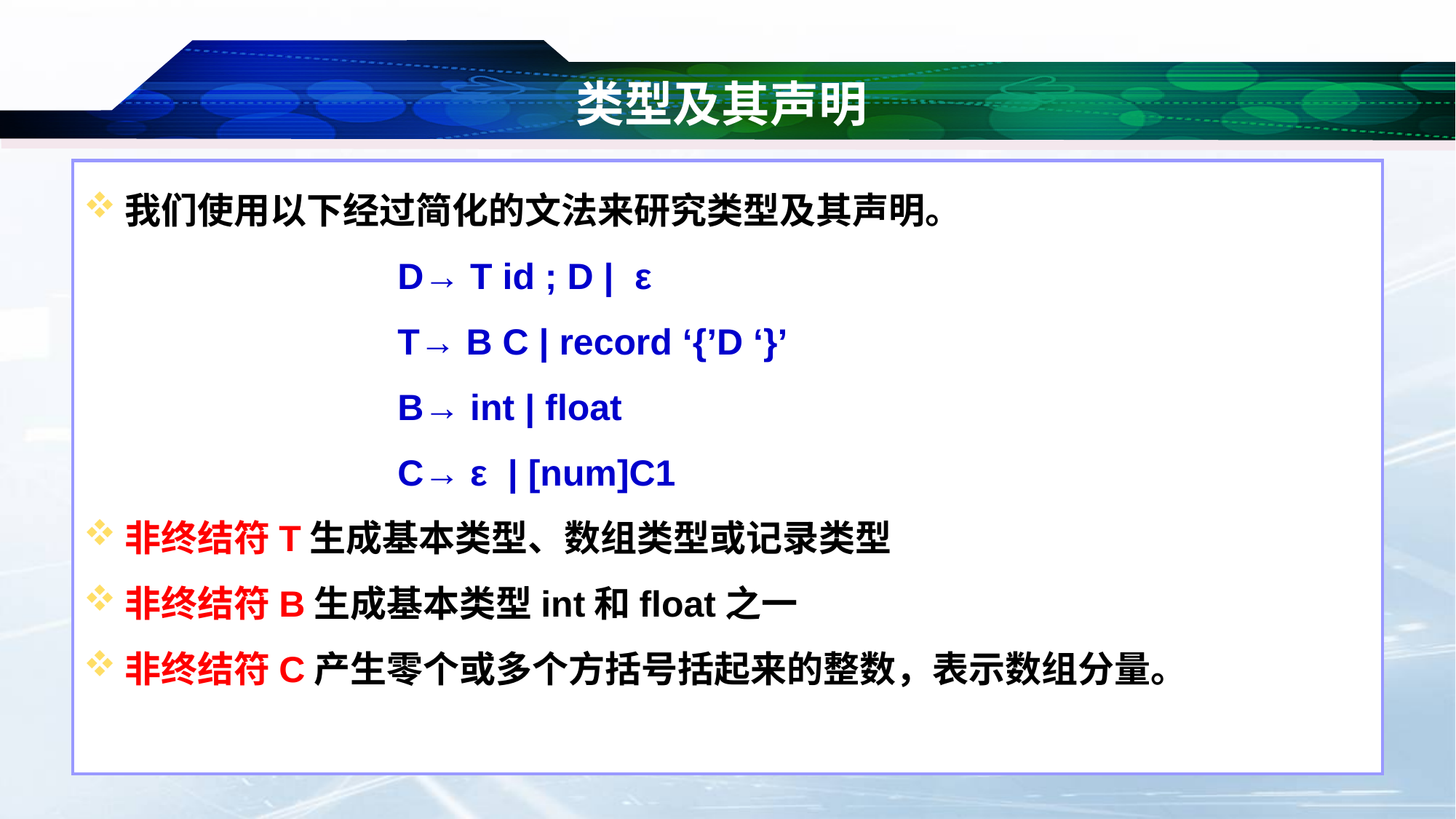

# 类型及其声明
我们使用以下经过简化的文法来研究类型及其声明。
D→ T id ; D |  ε
T→ B C | record ‘{’D ‘}’
B→ int | float
C→ ε  | [num]C1
非终结符T生成基本类型、数组类型或记录类型
非终结符B生成基本类型int和float之一
非终结符C产生零个或多个方括号括起来的整数，表示数组分量。